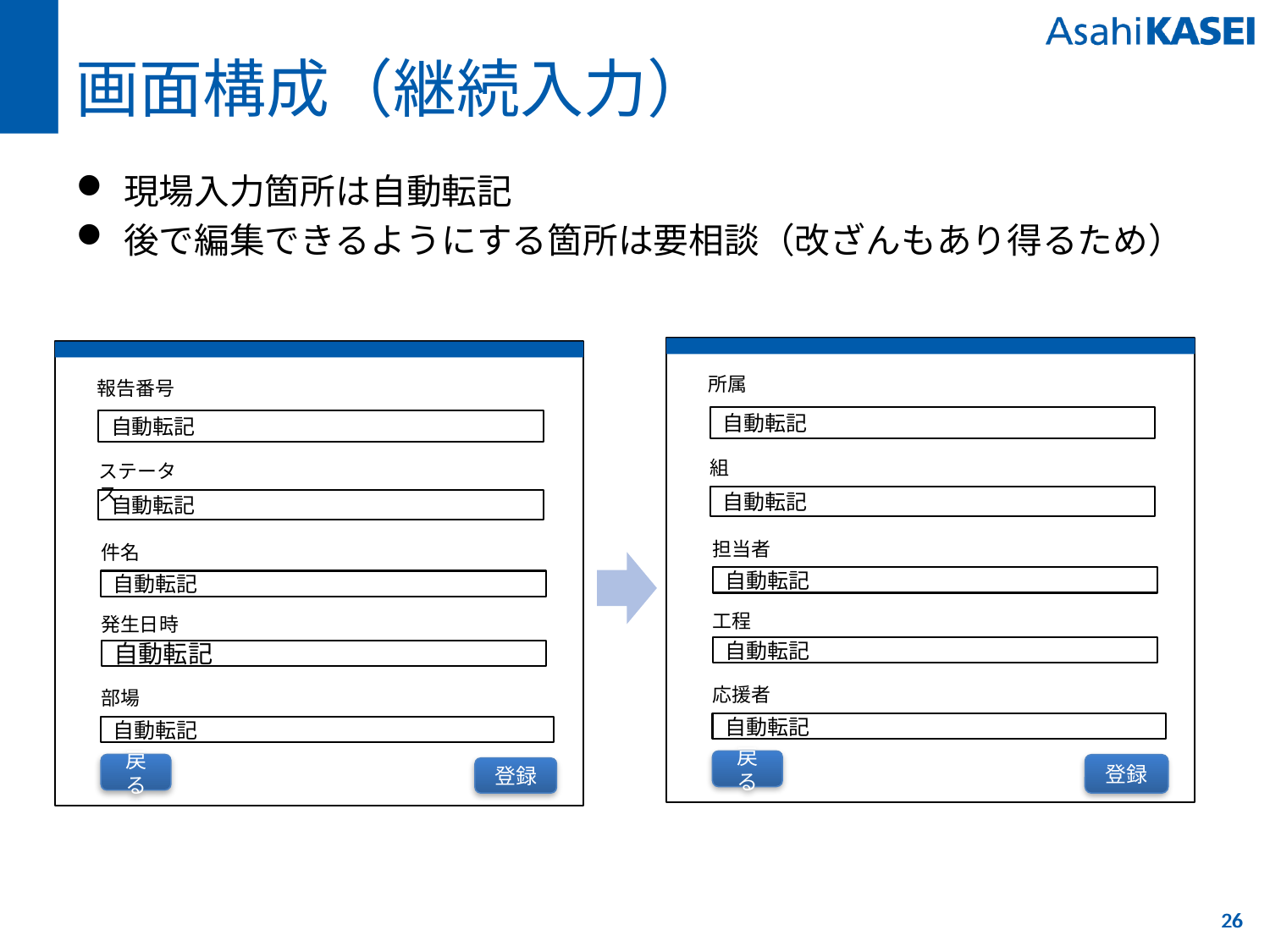

# 画面構成（継続入力）
現場入力箇所は自動転記
後で編集できるようにする箇所は要相談（改ざんもあり得るため）

所属
報告番号
自動転記
自動転記
組
ステータス
自動転記
自動転記
担当者
件名

自動転記
自動転記
工程
発生日時
自動転記
自動転記
応援者
部場
自動転記
自動転記
戻る
戻る
登録
登録